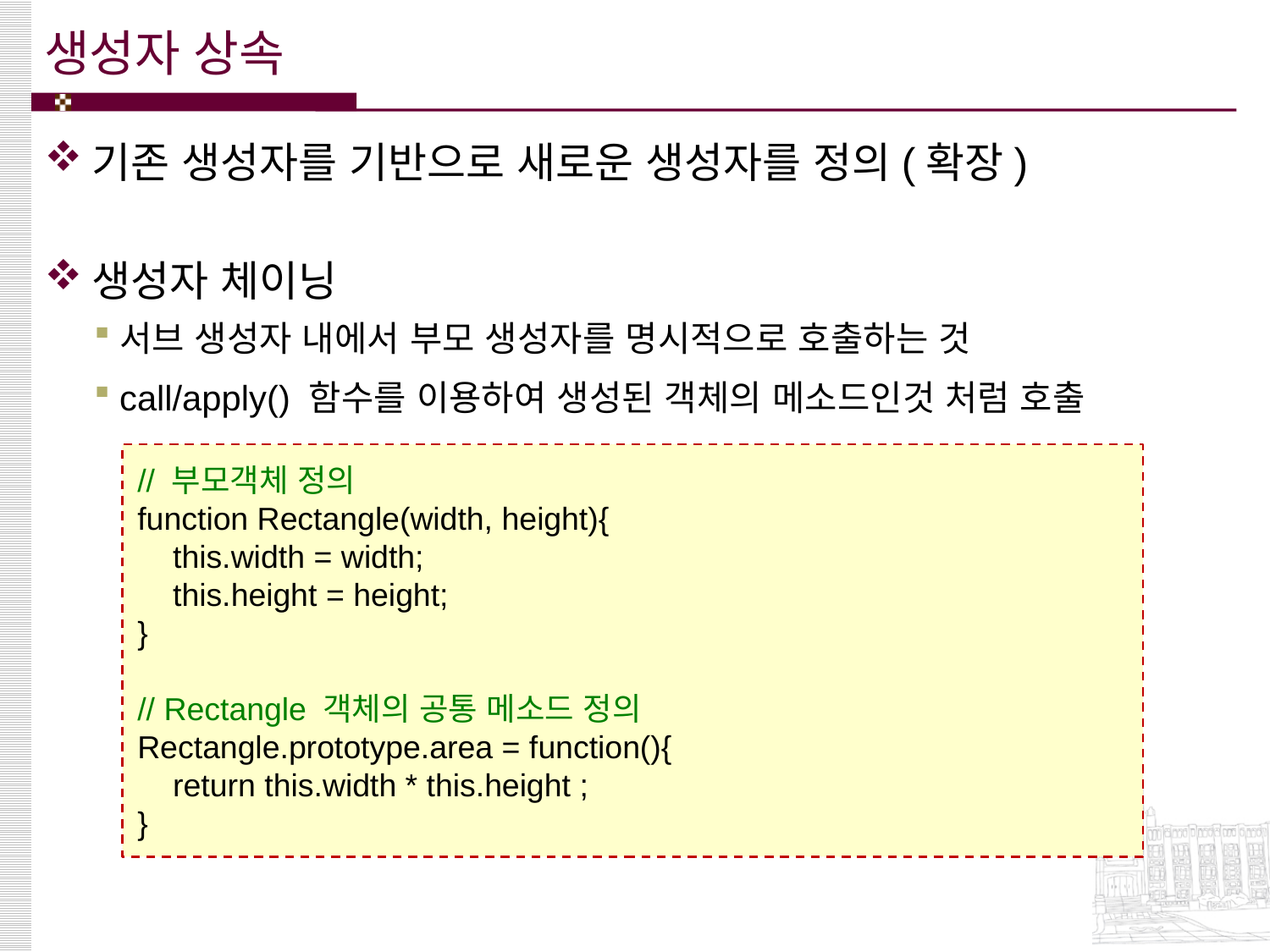

# 생성자 상속
기존 생성자를 기반으로 새로운 생성자를 정의(확장)

생성자 체이닝
서브 생성자 내에서 부모 생성자를 명시적으로 호출하는 것
call/apply() 함수를 이용하여 생성된 객체의 메소드인것 처럼 호출
// 부모객체 정의
function Rectangle(width, height){
    this.width = width;
    this.height = height;
}

// Rectangle 객체의 공통 메소드 정의
Rectangle.prototype.area = function(){
    return this.width * this.height ;
}